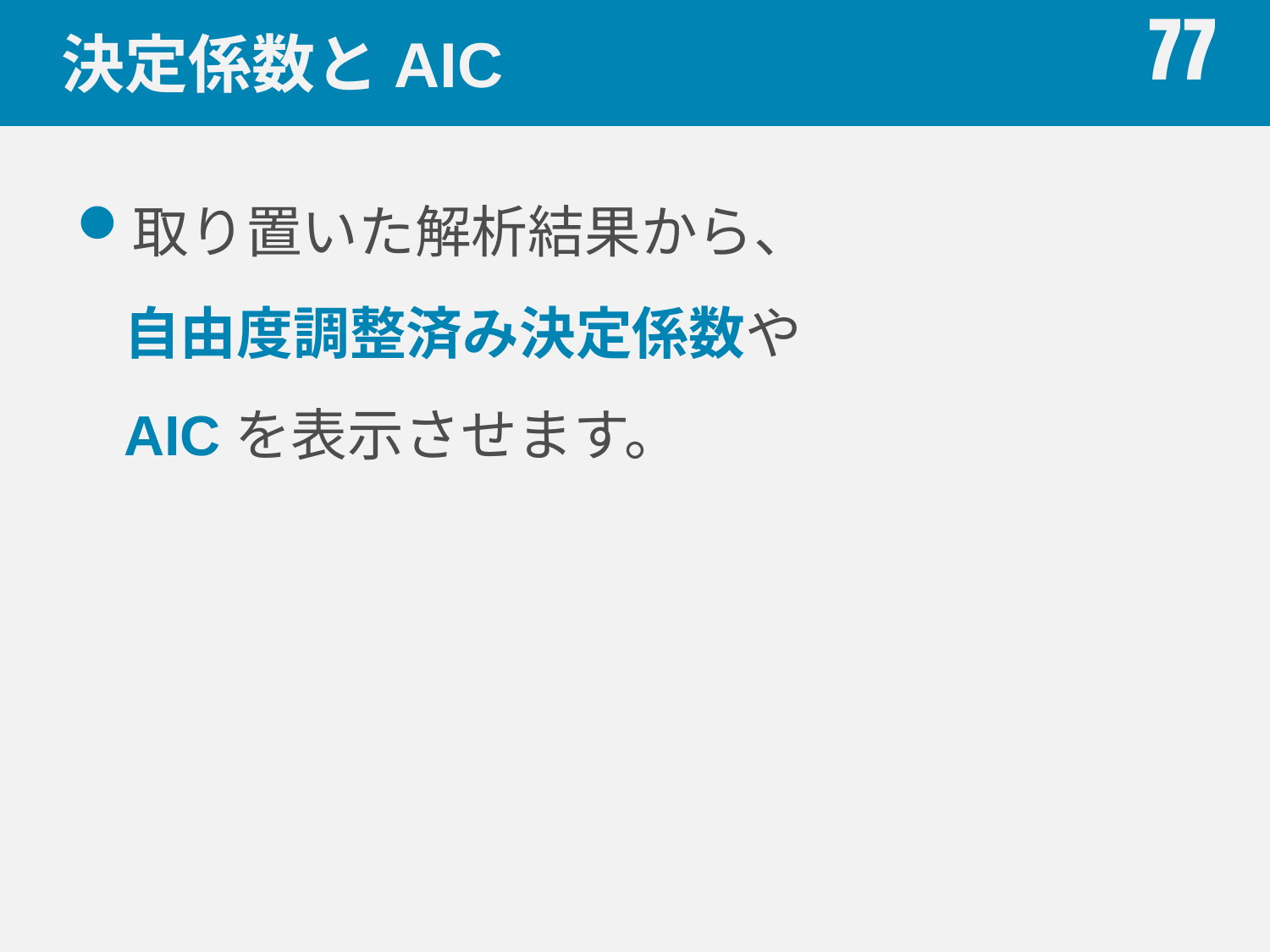

# 決定係数とAIC
 77
取り置いた解析結果から、
自由度調整済み決定係数や
AICを表示させます。